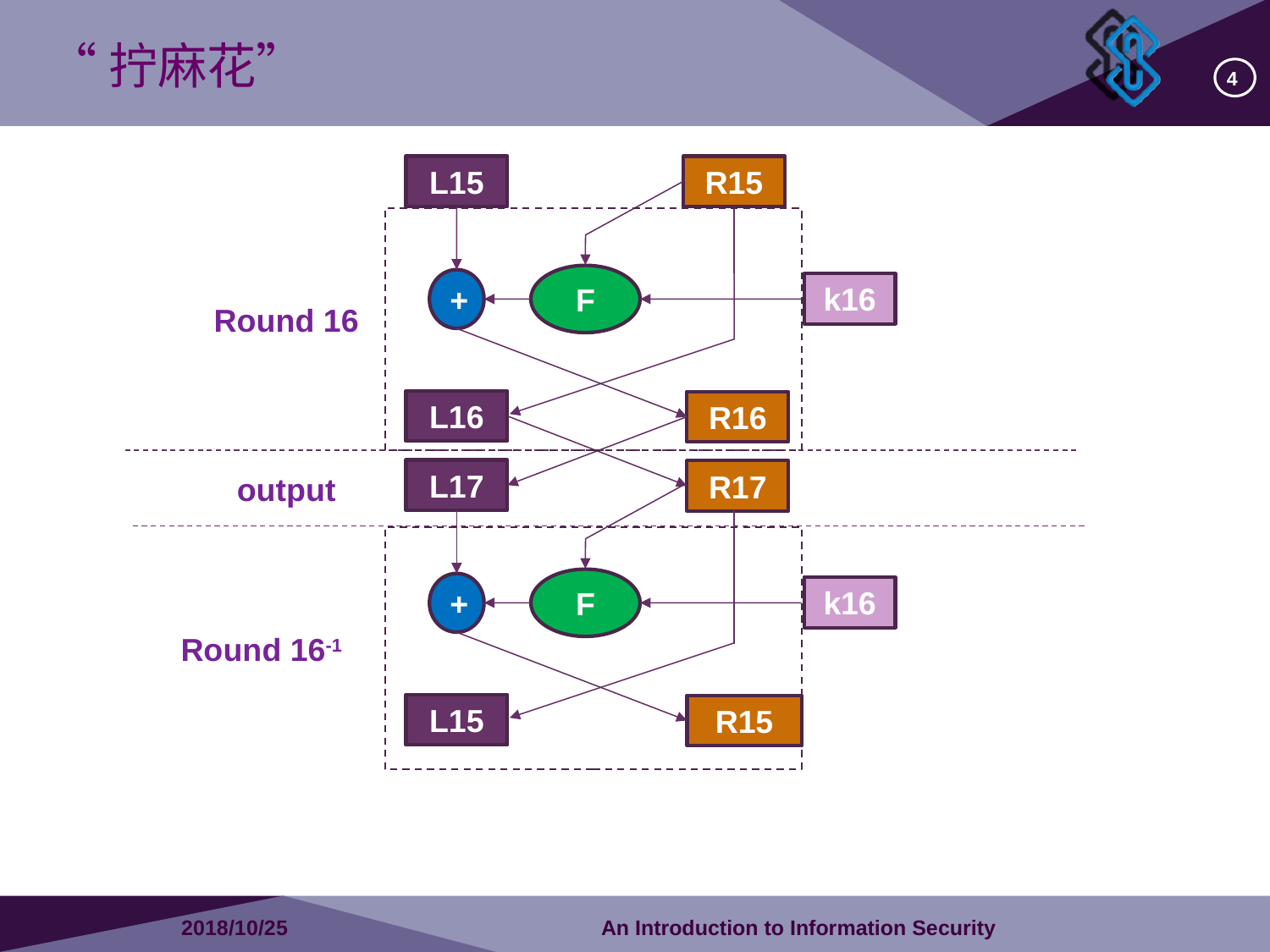

# “拧麻花”
4
L15
R15

F
+
k16
Round 16
L16
R16
L17
R17
output

F
+
k16
Round 16-1
L15
R15
2018/10/25
An Introduction to Information Security